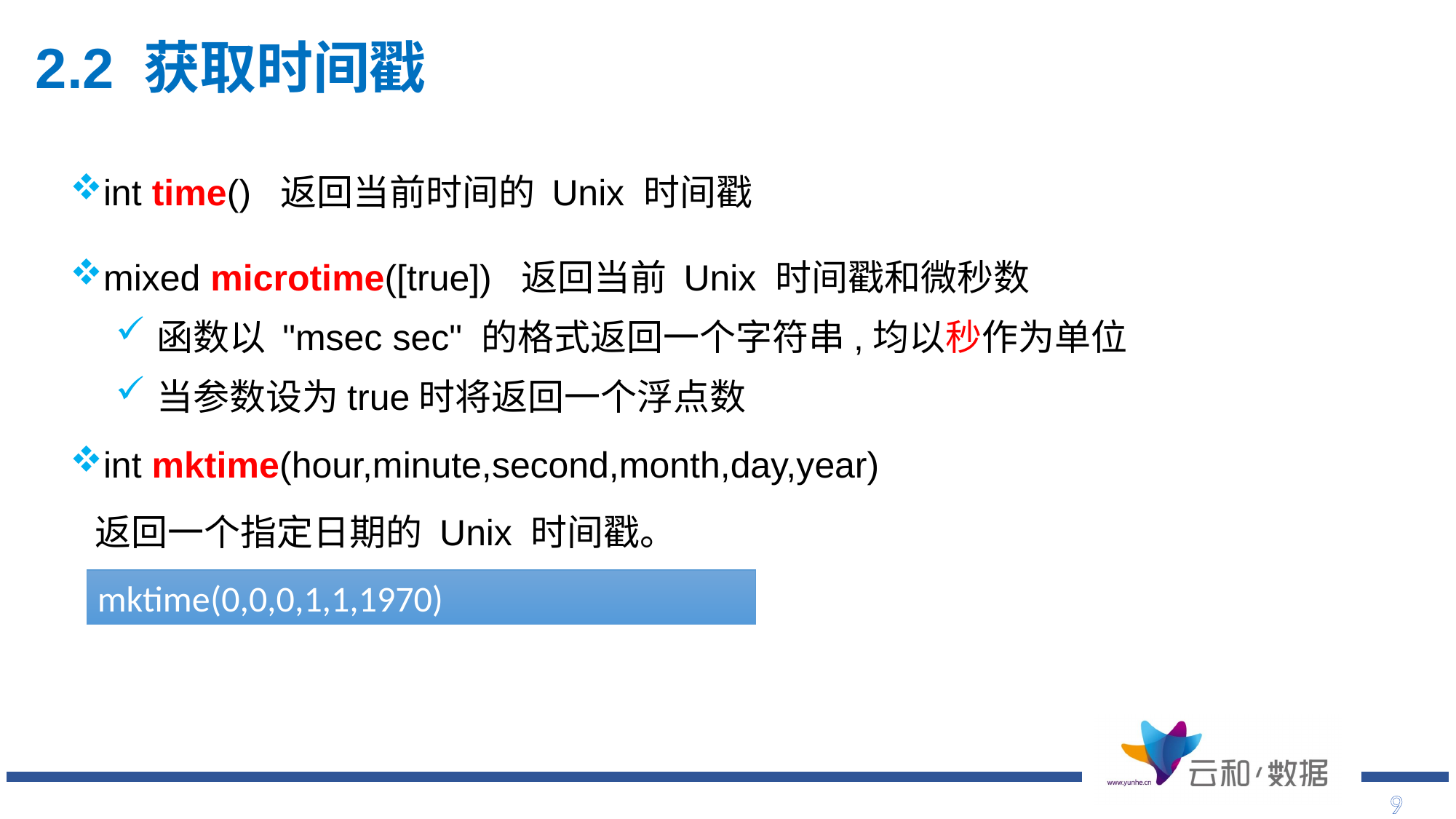

2.2 获取时间戳
# int time()  返回当前时间的 Unix 时间戳
mixed microtime([true])  返回当前 Unix 时间戳和微秒数
函数以 "msec sec" 的格式返回一个字符串,均以秒作为单位
当参数设为true时将返回一个浮点数
int mktime(hour,minute,second,month,day,year)
  返回一个指定日期的 Unix 时间戳。

mktime(0,0,0,1,1,1970)